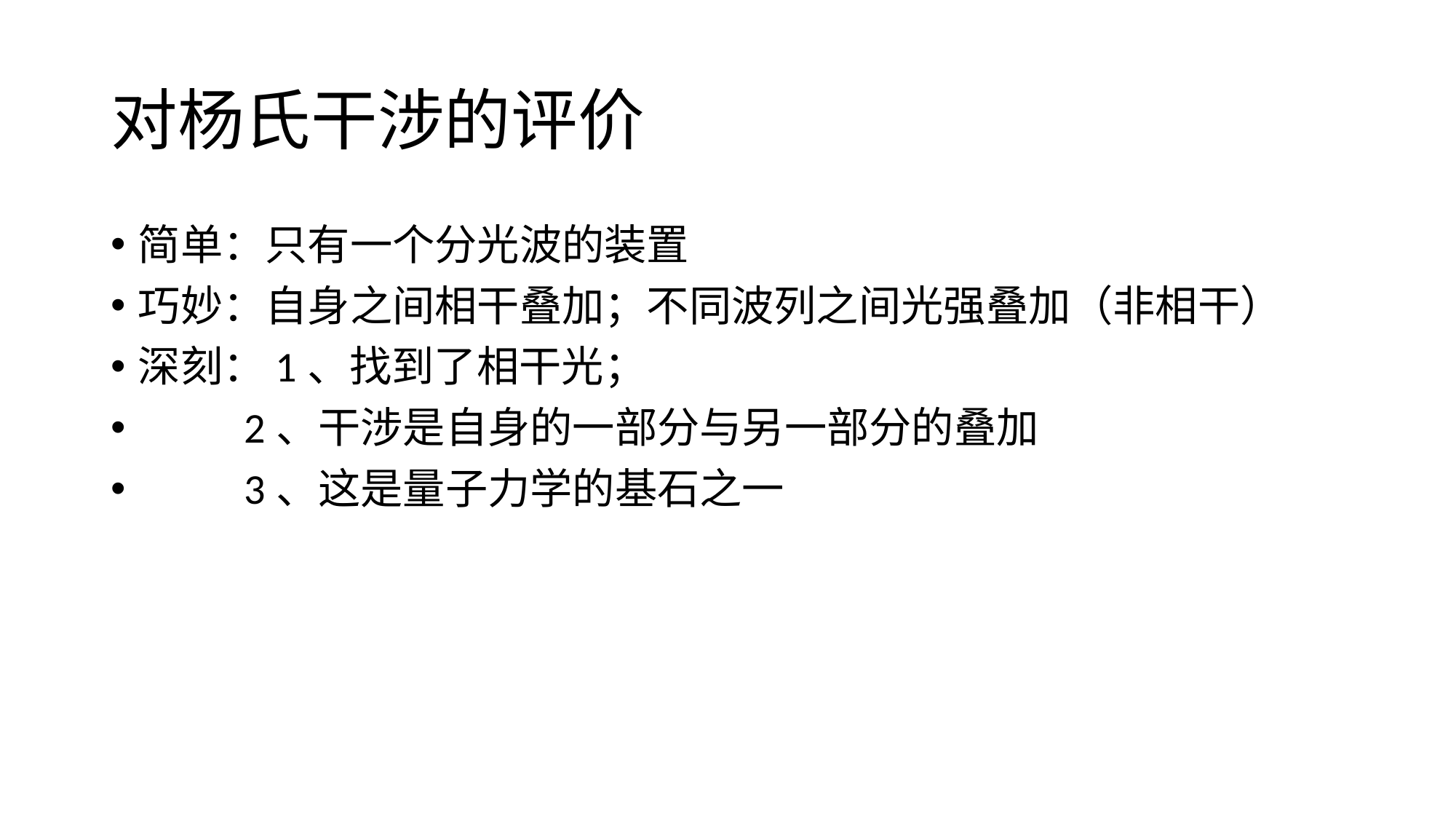

# 对杨氏干涉的评价
简单：只有一个分光波的装置
巧妙：自身之间相干叠加；不同波列之间光强叠加（非相干）
深刻：1、找到了相干光；
           2、干涉是自身的一部分与另一部分的叠加
           3、这是量子力学的基石之一